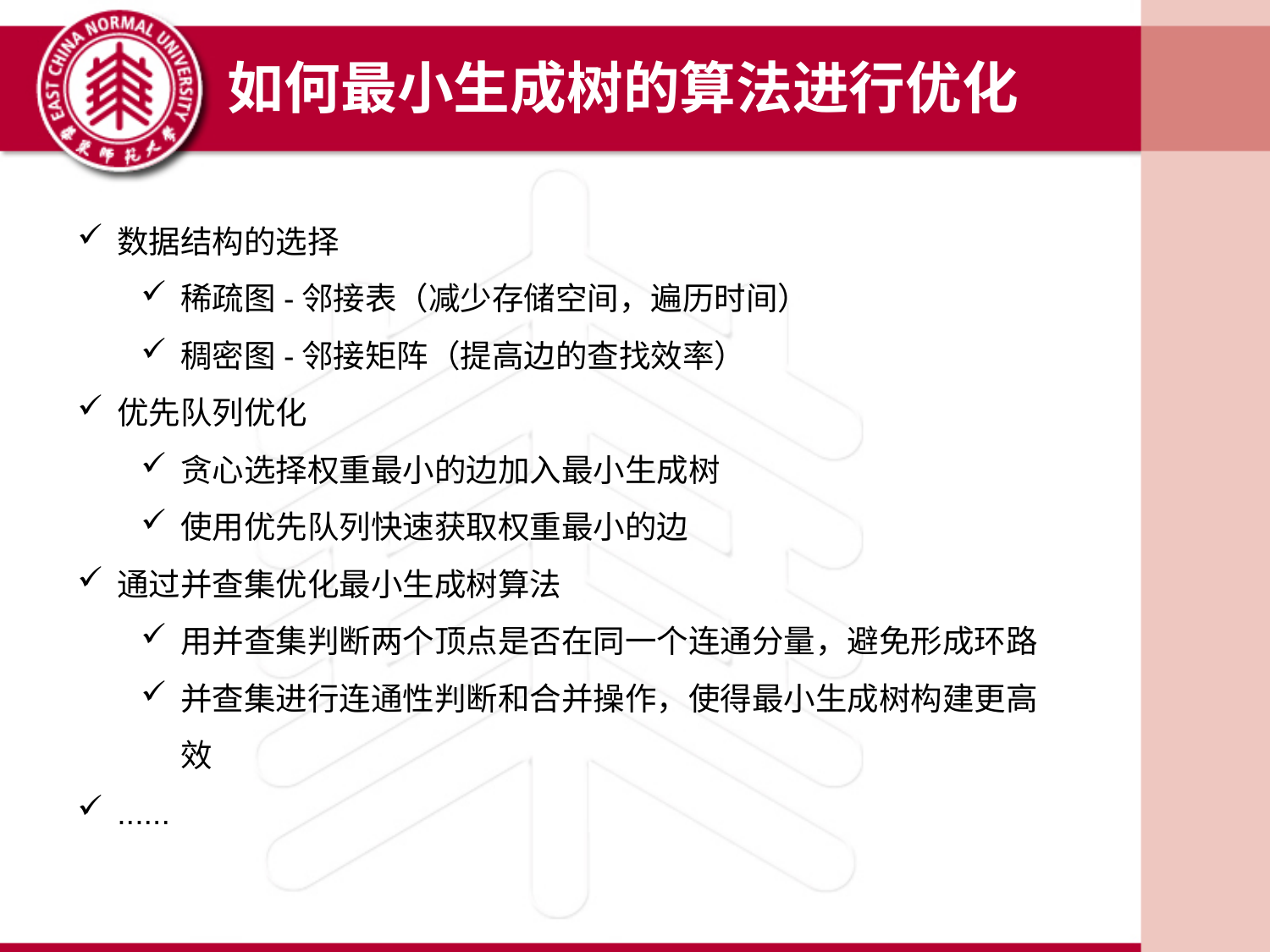

如何最小生成树的算法进行优化
数据结构的选择
稀疏图-邻接表（减少存储空间，遍历时间）
稠密图-邻接矩阵（提高边的查找效率）
优先队列优化
贪心选择权重最小的边加入最小生成树
使用优先队列快速获取权重最小的边
通过并查集优化最小生成树算法
用并查集判断两个顶点是否在同一个连通分量，避免形成环路
并查集进行连通性判断和合并操作，使得最小生成树构建更高效
......